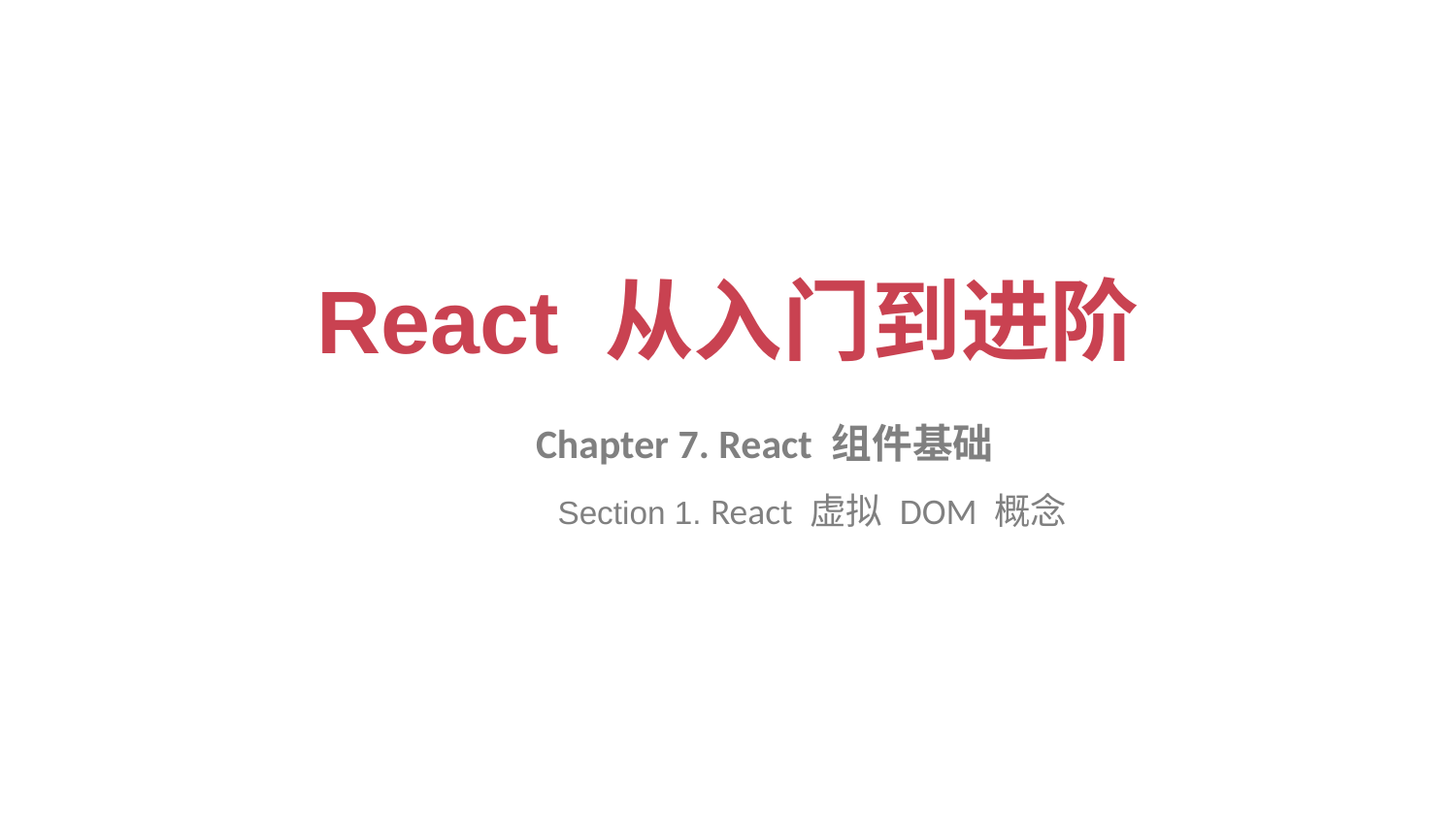

# React 从入门到进阶
Chapter 7. React 组件基础
   Section 1. React 虚拟 DOM 概念